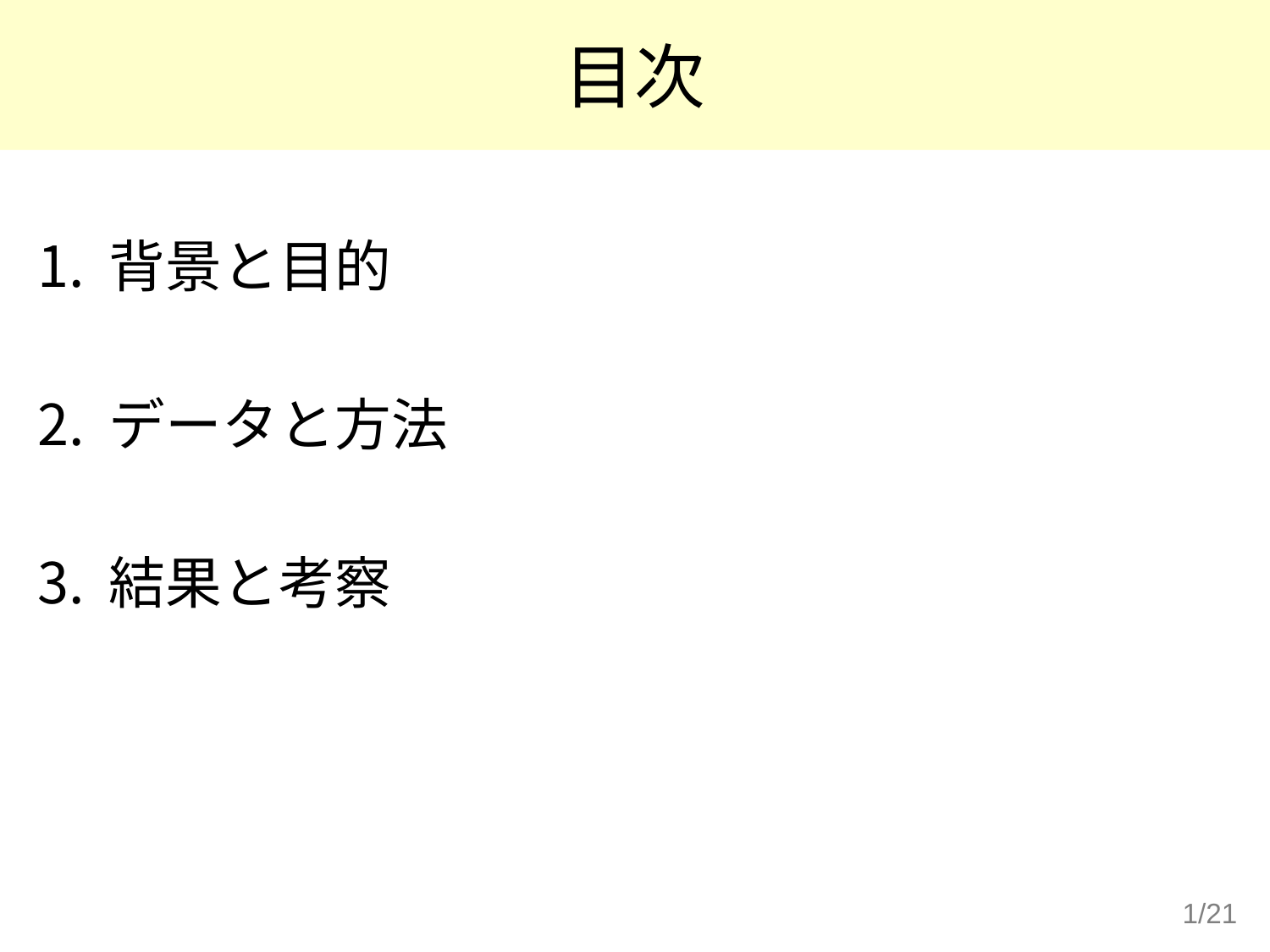

# 目次
背景と目的

データと方法

結果と考察
キーワード

1/21